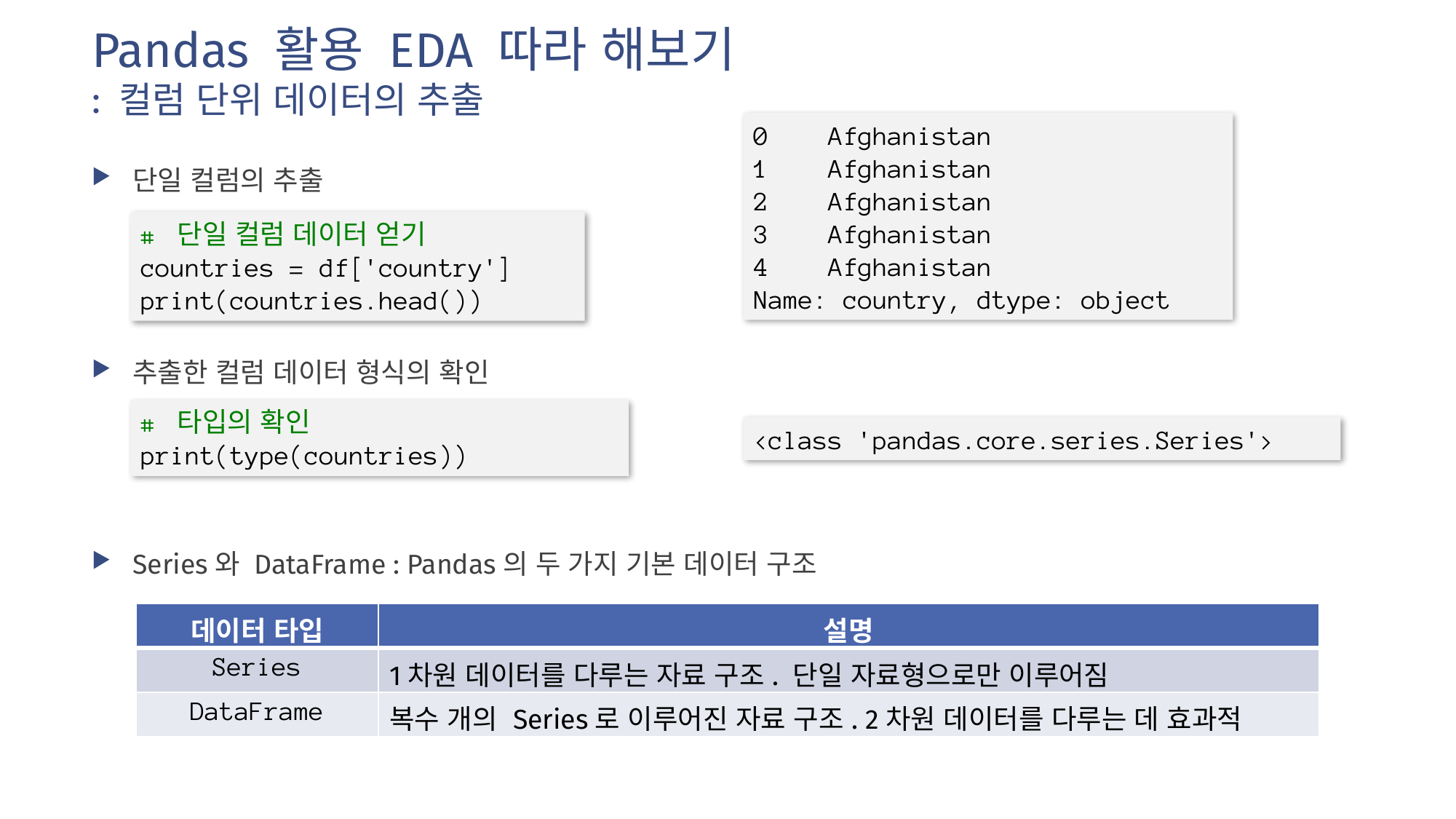

# Pandas 활용 EDA 따라 해보기 : 컬럼 단위 데이터의 추출
0    Afghanistan
1    Afghanistan
2    Afghanistan
3    Afghanistan
4    Afghanistan
Name: country, dtype: object
단일 컬럼의 추출

추출한 컬럼 데이터 형식의 확인

Series와 DataFrame : Pandas의 두 가지 기본 데이터 구조

# 단일 컬럼 데이터 얻기
countries = df['country']
print(countries.head())
# 타입의 확인
print(type(countries))
<class 'pandas.core.series.Series'>
| 데이터 타입 | 설명 |
| --- | --- |
| Series | 1차원 데이터를 다루는 자료 구조. 단일 자료형으로만 이루어짐 |
| DataFrame | 복수 개의 Series로 이루어진 자료 구조. 2차원 데이터를 다루는 데 효과적 |